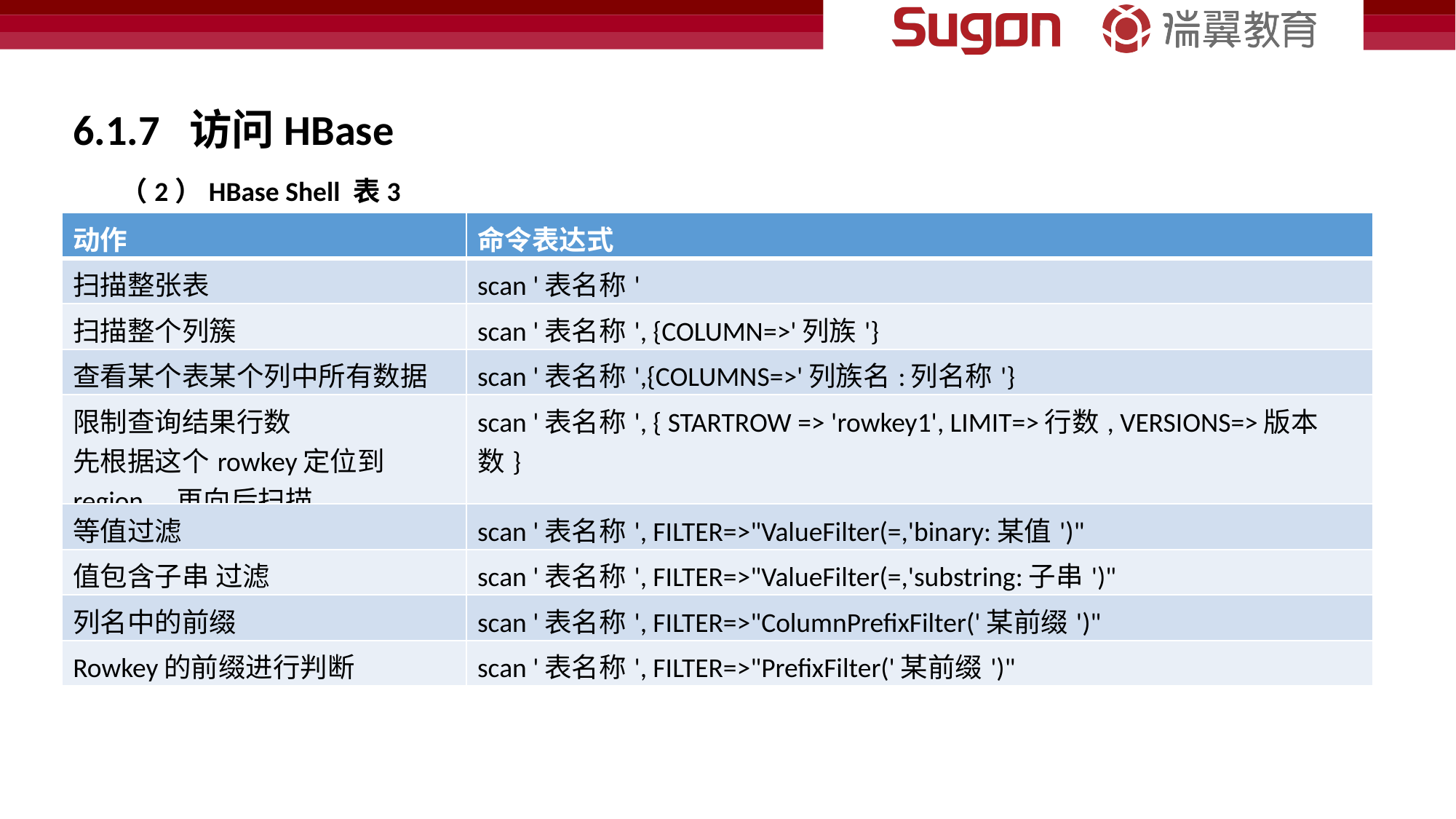

6.1.7  访问HBase
（2）HBase Shell 表3
| 动作 | 命令表达式 |
| --- | --- |
| 扫描整张表 | scan '表名称' |
| 扫描整个列簇 | scan '表名称', {COLUMN=>'列族'} |
| 查看某个表某个列中所有数据 | scan '表名称',{COLUMNS=>'列族名:列名称'} |
| 限制查询结果行数 先根据这个rowkey定位到region，再向后扫描 | scan '表名称', { STARTROW => 'rowkey1', LIMIT=>行数, VERSIONS=>版本数} （也可传入STOPROW(结束行)、TIMERANGE（限定时间戳范围）） |
| 等值过滤 | scan '表名称', FILTER=>"ValueFilter(=,'binary:某值')" |
| 值包含子串 过滤 | scan '表名称', FILTER=>"ValueFilter(=,'substring:子串')" |
| 列名中的前缀 | scan '表名称', FILTER=>"ColumnPrefixFilter('某前缀')" |
| Rowkey的前缀进行判断 | scan '表名称', FILTER=>"PrefixFilter('某前缀')" |